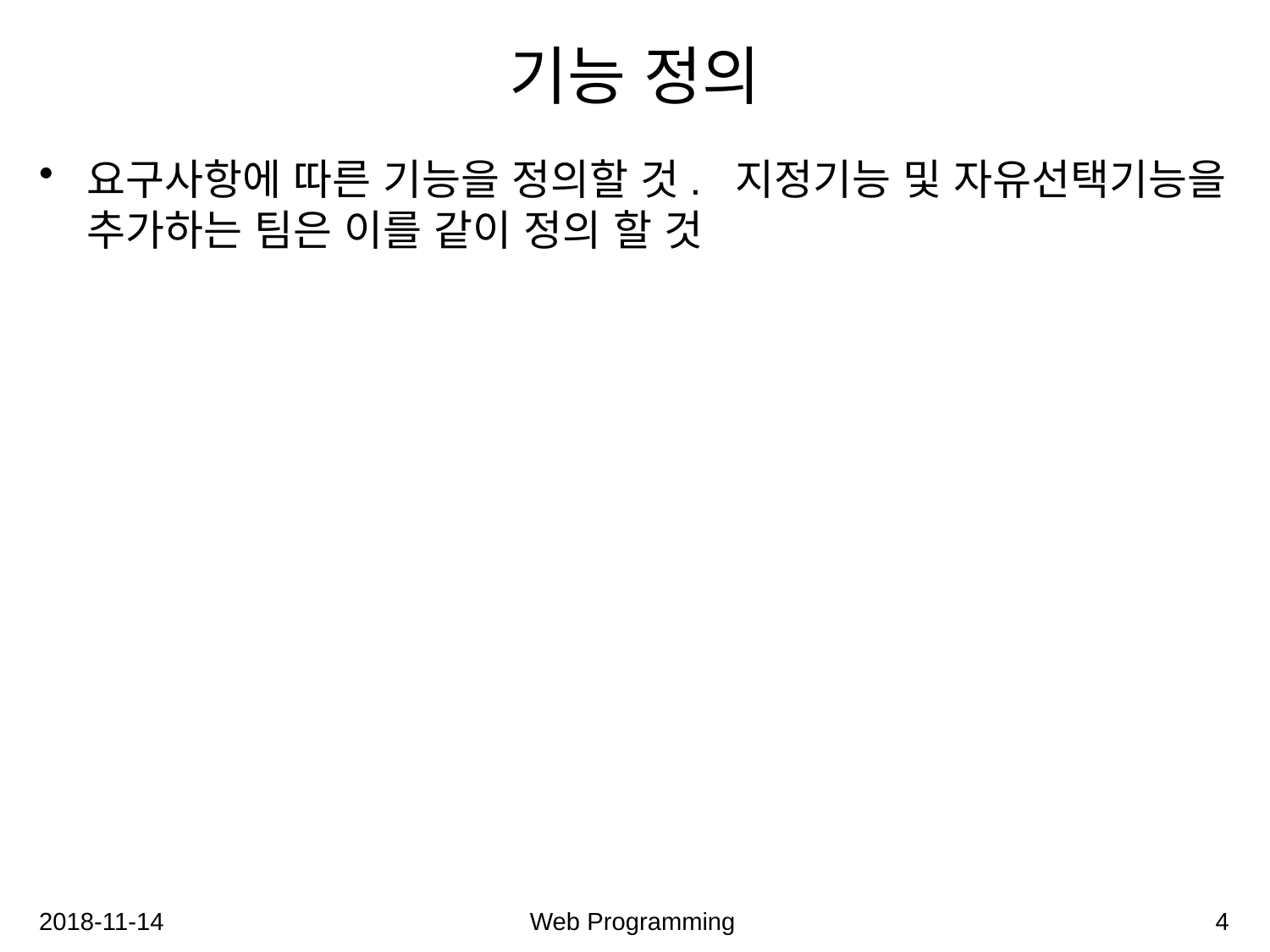

# 기능 정의
요구사항에 따른 기능을 정의할 것.  지정기능 및 자유선택기능을 추가하는 팀은 이를 같이 정의 할 것
2018-11-14
Web Programming
4